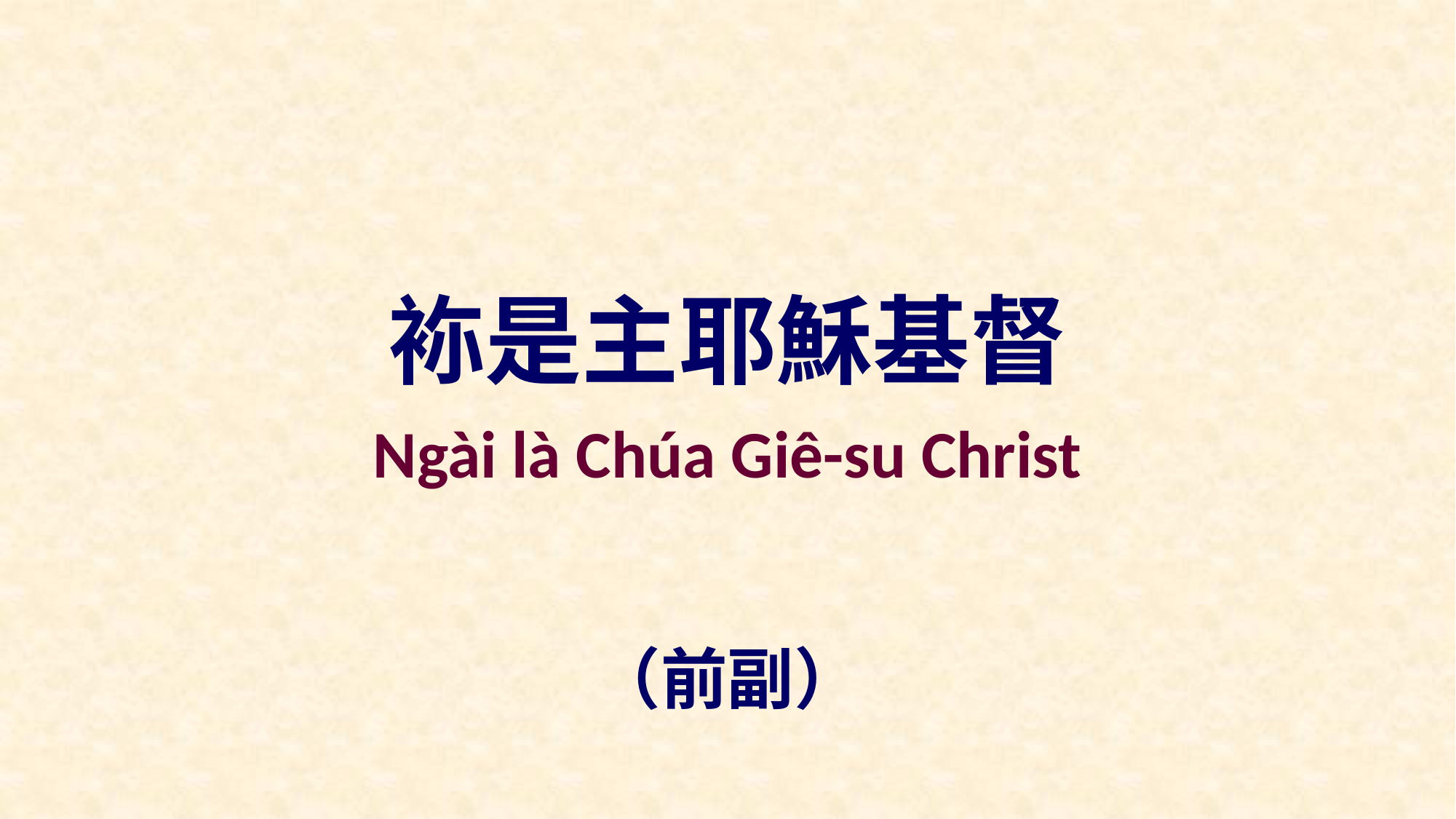

袮是主耶穌基督
Ngài là Chúa Giê-su Christ
（前副）